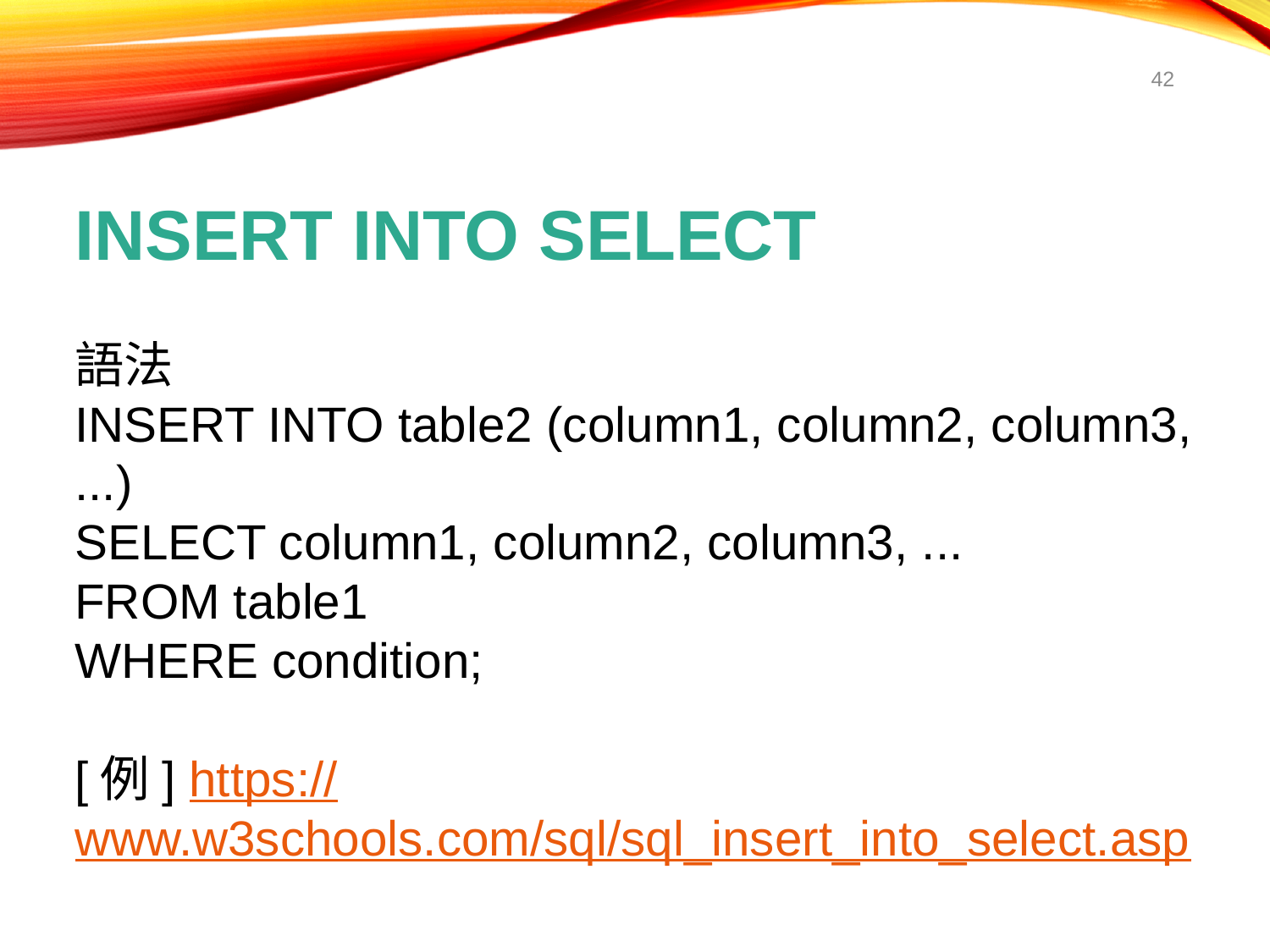

42
INSERT INTO SELECT

語法
INSERT INTO table2 (column1, column2, column3, ...)
SELECT column1, column2, column3, ...
FROM table1
WHERE condition;

[例] https://www.w3schools.com/sql/sql_insert_into_select.asp